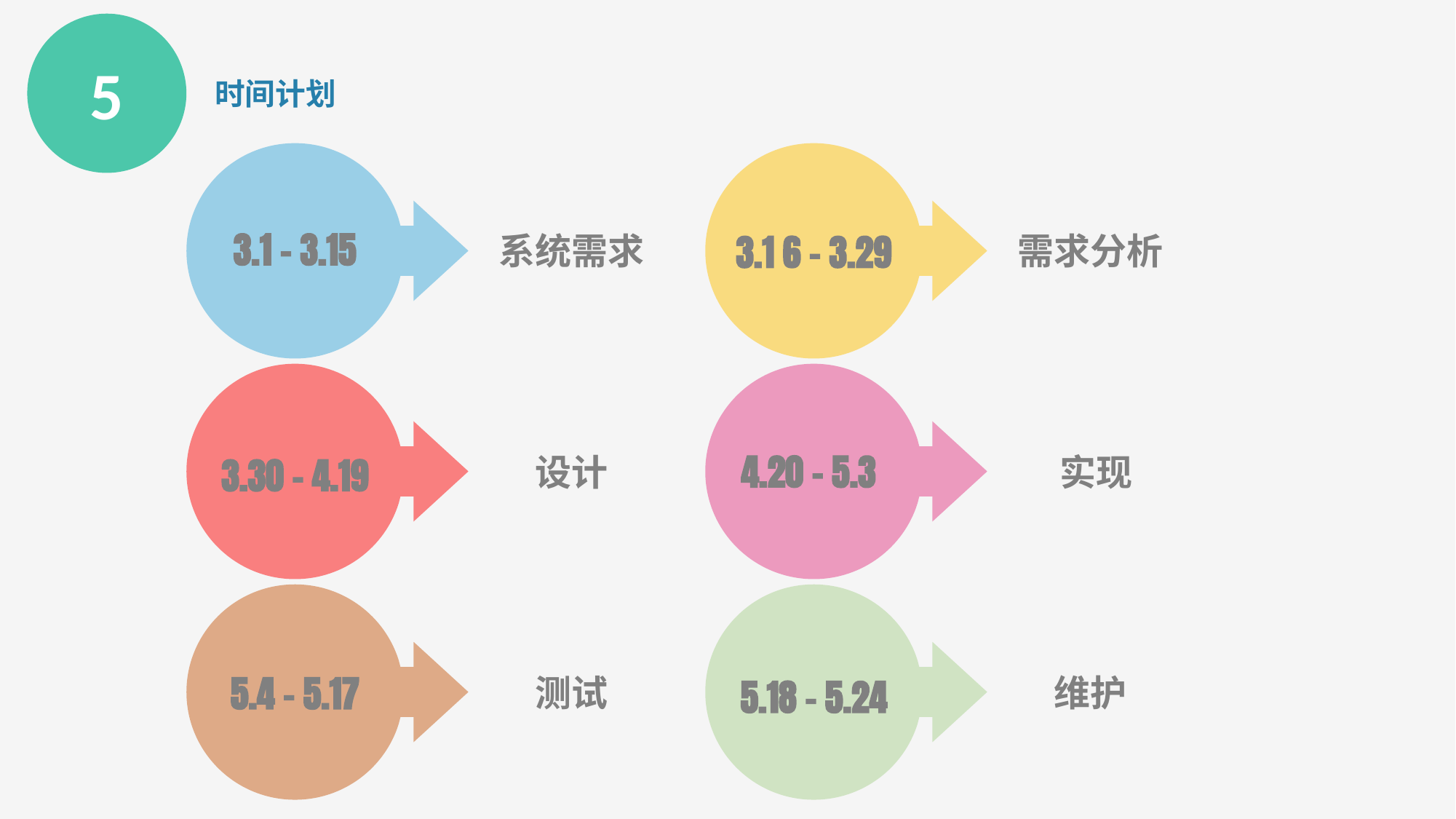

5
时间计划

3.1 - 3.15
系统需求
需求分析
3.1 6 - 3.29

实现
设计
4.20 - 5.3
3.30 - 4.19

测试
维护
5.4 - 5.17
5.18 - 5.24